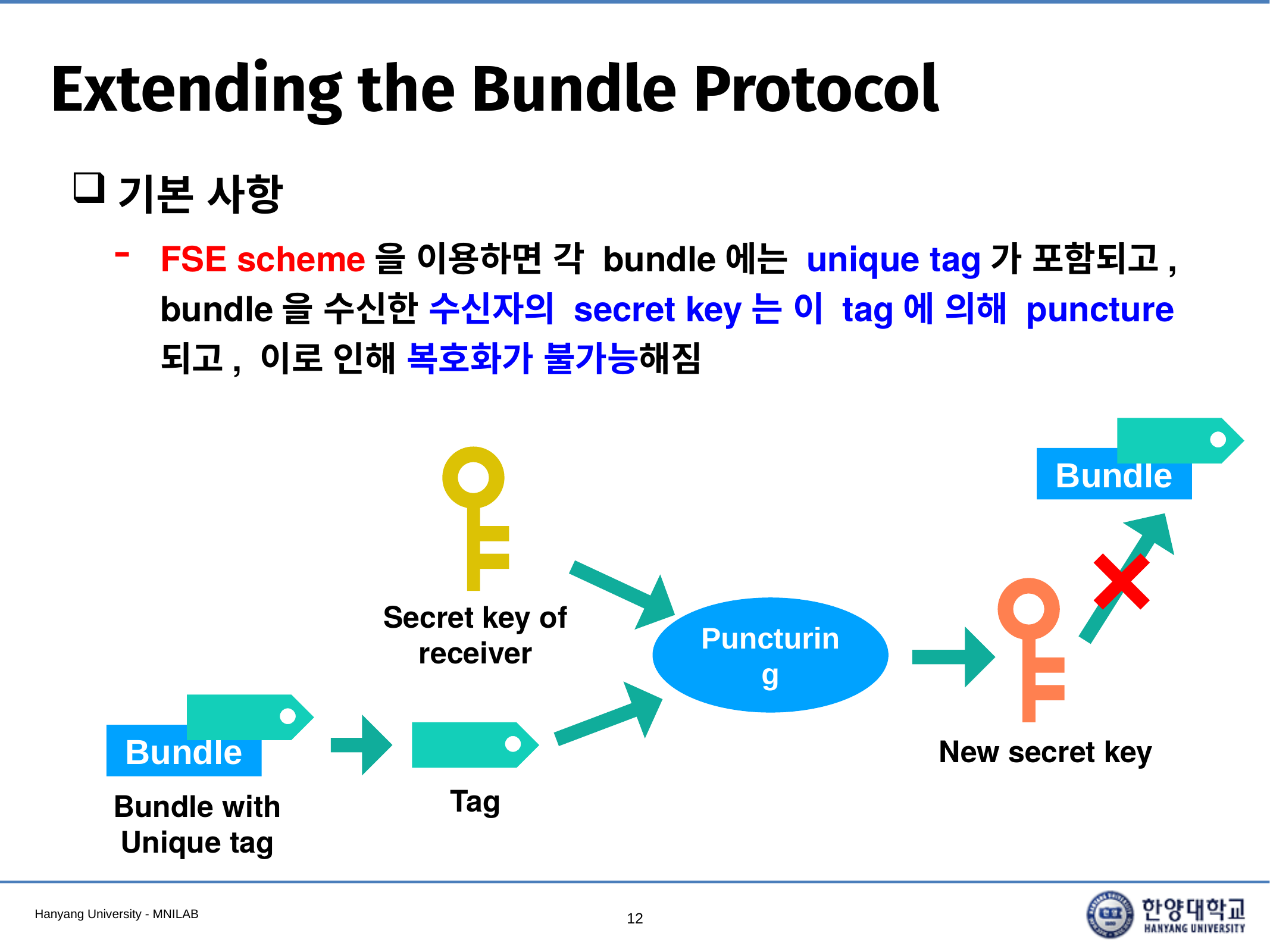

# Extending the Bundle Protocol
기본 사항
FSE scheme을 이용하면 각 bundle에는 unique tag가 포함되고, bundle을 수신한 수신자의 secret key는 이 tag에 의해 puncture되고, 이로 인해 복호화가 불가능해짐

Bundle

Secret key of
receiver
Puncturing

Bundle
New secret key
Tag
Bundle with
Unique tag
12